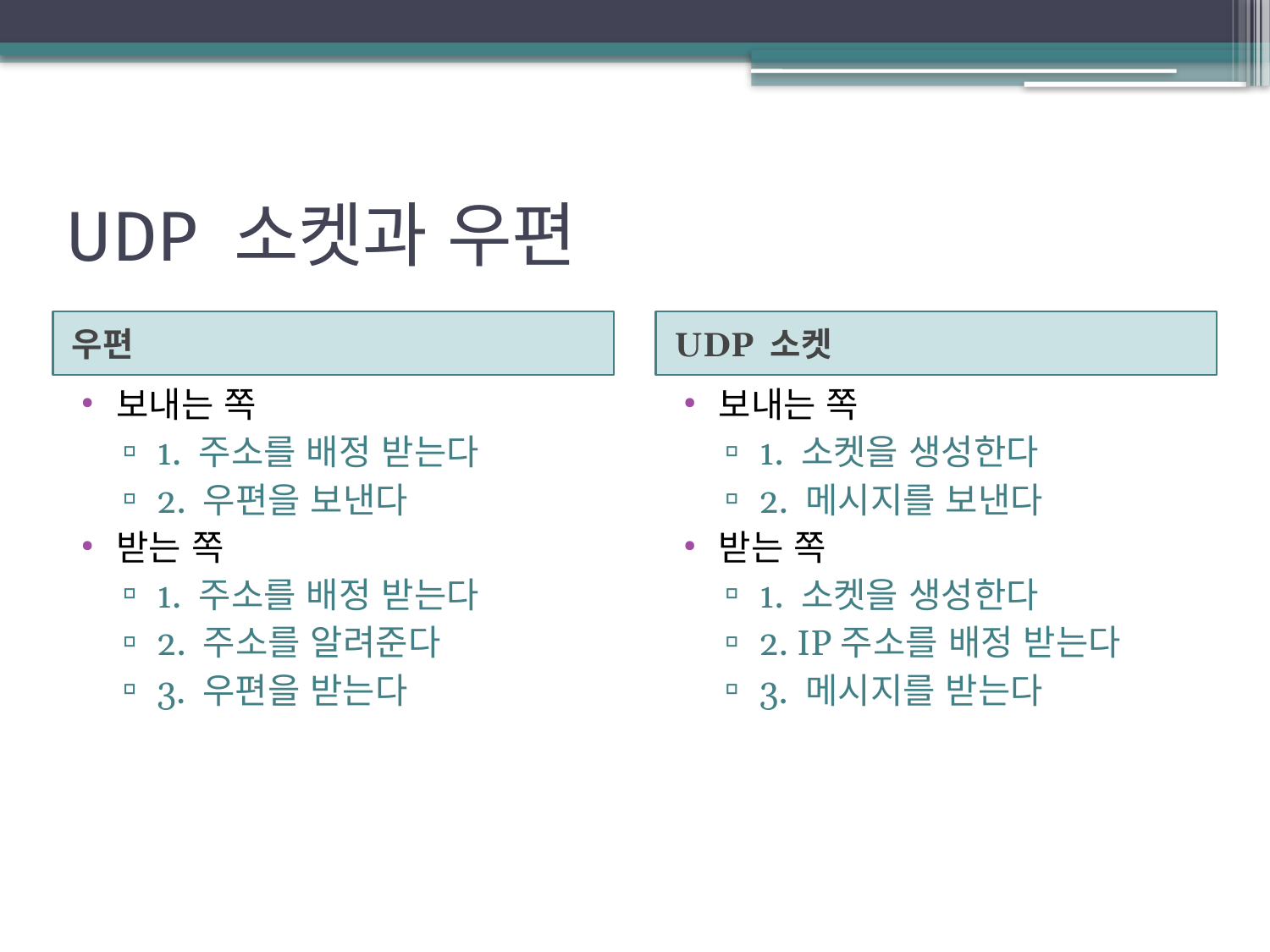

# UDP 소켓과 우편
우편
UDP 소켓
보내는 쪽
1. 주소를 배정 받는다
2. 우편을 보낸다
받는 쪽
1. 주소를 배정 받는다
2. 주소를 알려준다
3. 우편을 받는다
보내는 쪽
1. 소켓을 생성한다
2. 메시지를 보낸다
받는 쪽
1. 소켓을 생성한다
2. IP주소를 배정 받는다
3. 메시지를 받는다